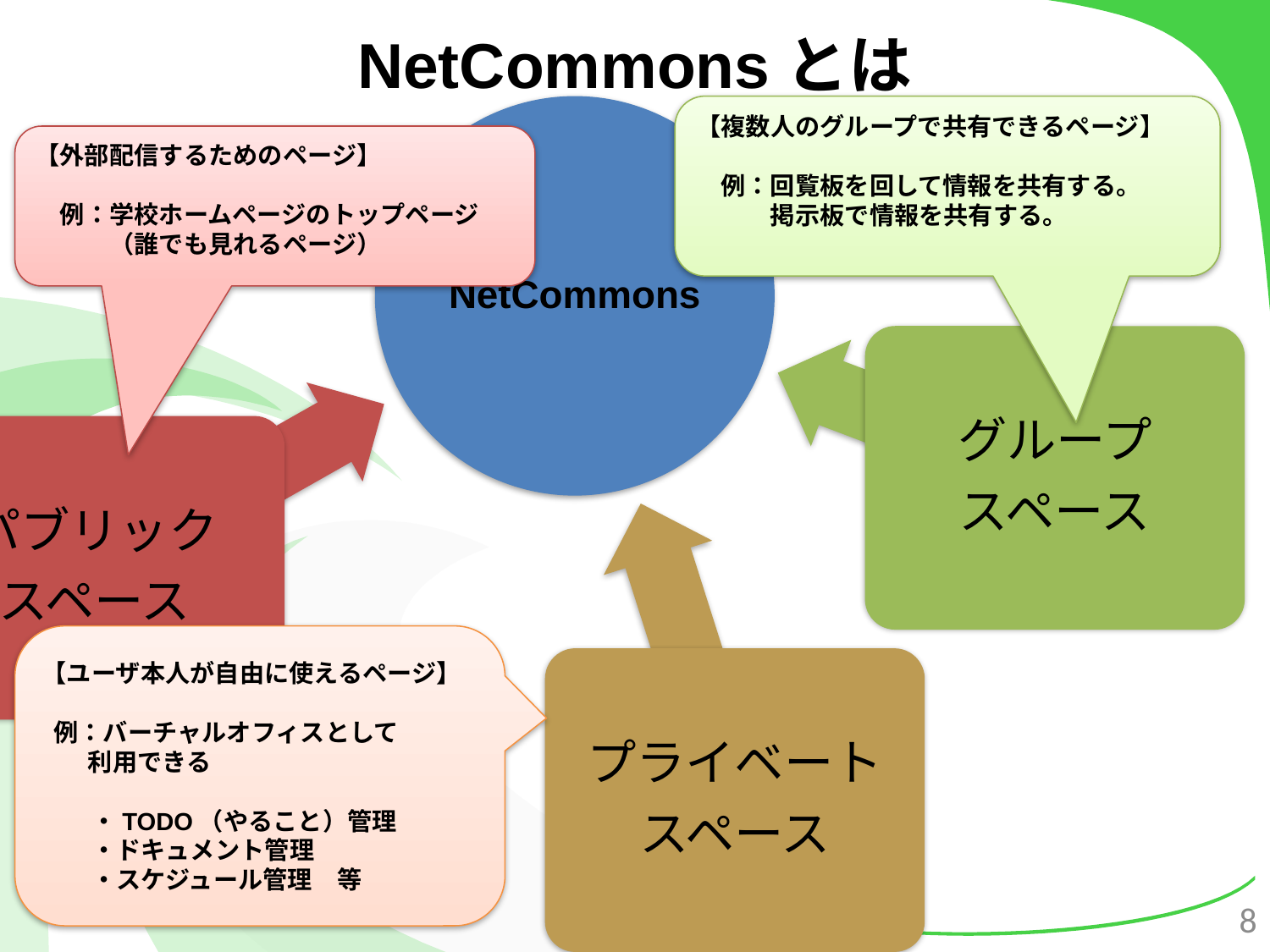

NetCommonsとは
NetCommons
パブリック
スペース
プライベート
スペース
グループ
スペース
【複数人のグループで共有できるページ】

　例：回覧板を回して情報を共有する。
　　　掲示板で情報を共有する。
【外部配信するためのページ】

　例：学校ホームページのトップページ
　　　（誰でも見れるページ）
【ユーザ本人が自由に使えるページ】

 例：バーチャルオフィスとして
       利用できる

　　・TODO（やること）管理
　　・ドキュメント管理
　　・スケジュール管理　等
8